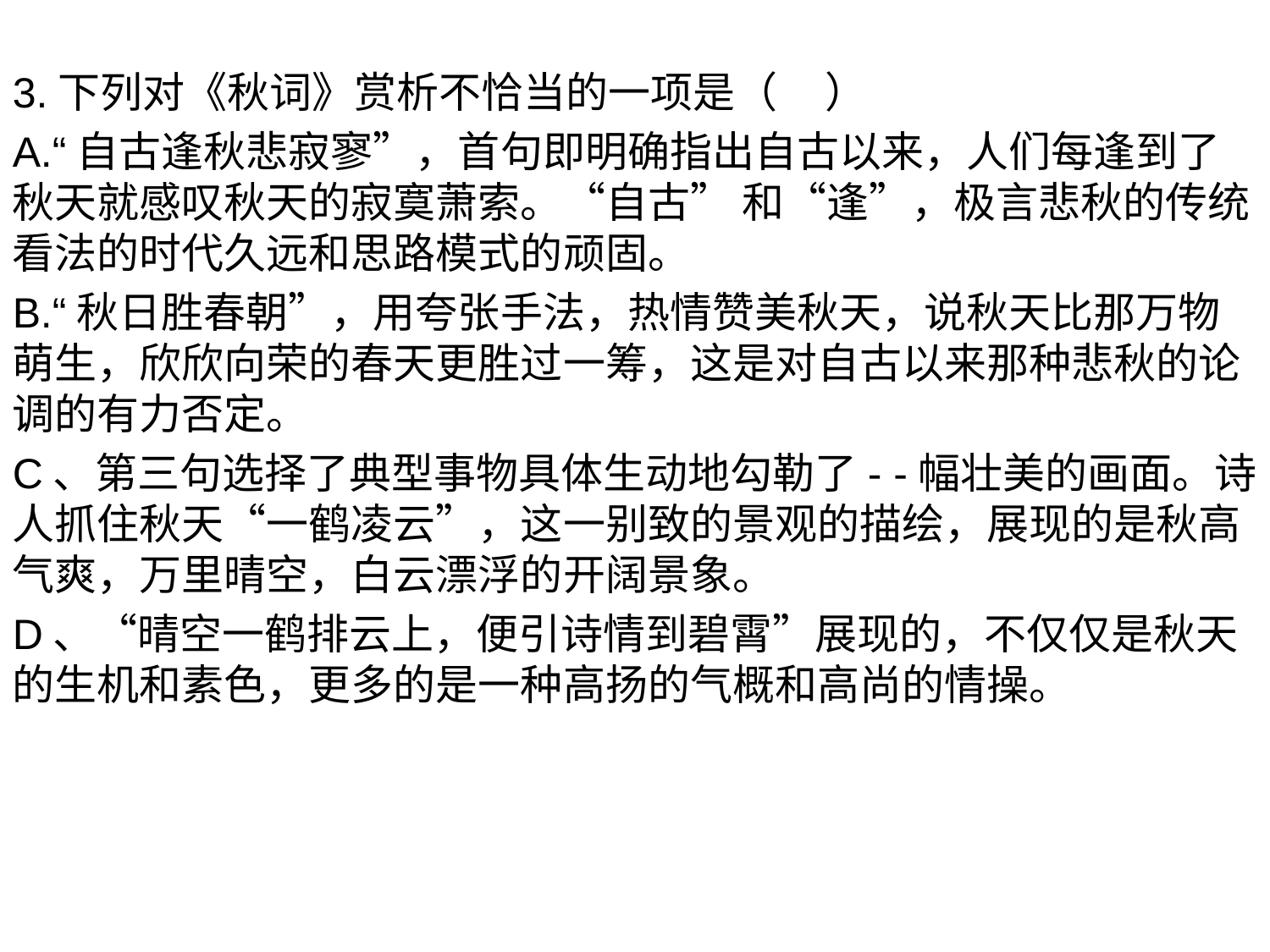

3.下列对《秋词》赏析不恰当的一项是（     ）
A.“自古逢秋悲寂寥”，首句即明确指出自古以来，人们每逢到了秋天就感叹秋天的寂寞萧索。“自古” 和“逢”，极言悲秋的传统看法的时代久远和思路模式的顽固。
B.“秋日胜春朝”，用夸张手法，热情赞美秋天，说秋天比那万物萌生，欣欣向荣的春天更胜过一筹，这是对自古以来那种悲秋的论调的有力否定。
C、第三句选择了典型事物具体生动地勾勒了- -幅壮美的画面。诗人抓住秋天“一鹤凌云”，这一别致的景观的描绘，展现的是秋高气爽，万里晴空，白云漂浮的开阔景象。
D、“晴空一鹤排云上，便引诗情到碧霄”展现的，不仅仅是秋天的生机和素色，更多的是一种高扬的气概和高尚的情操。